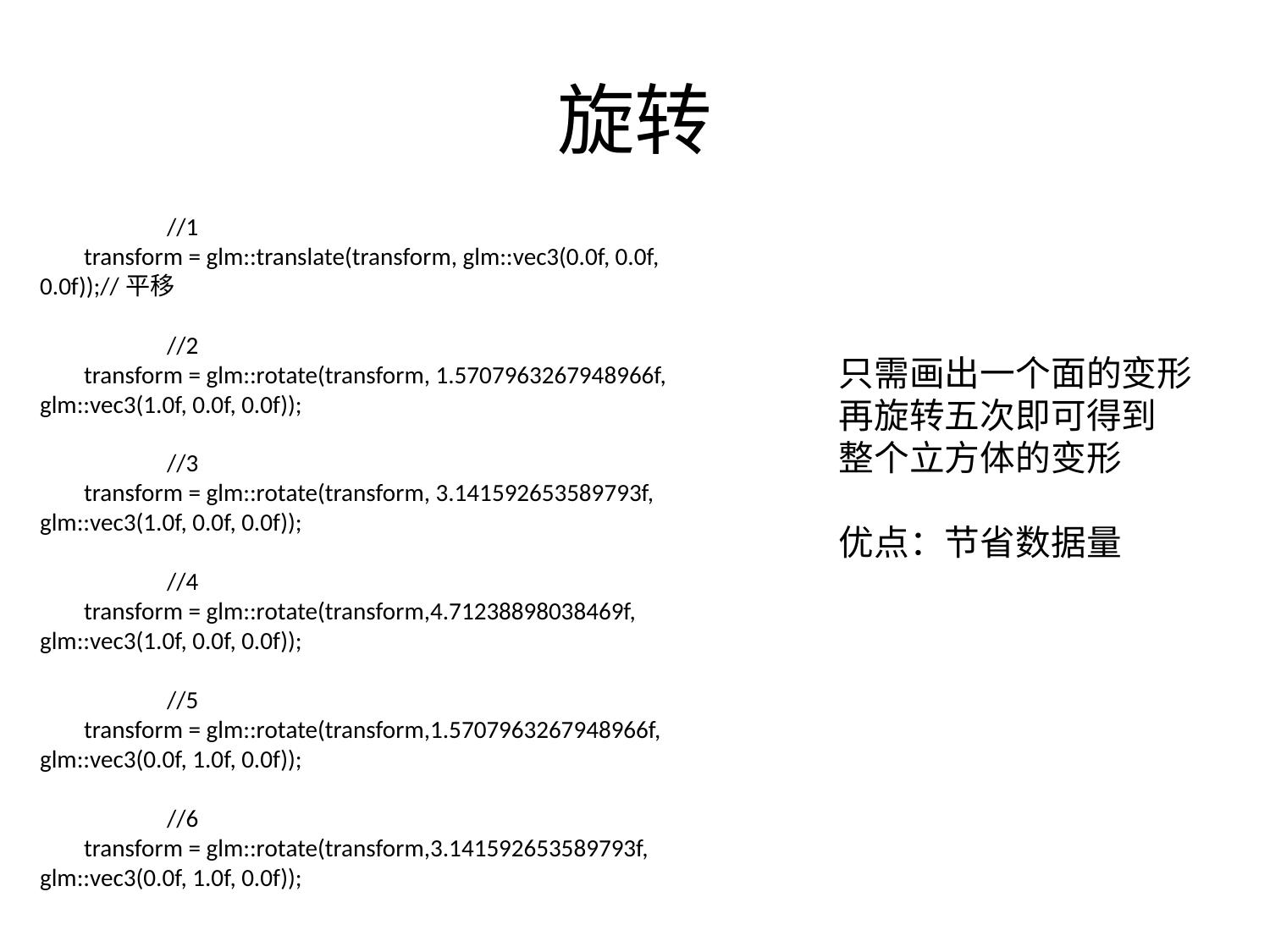

# 旋转
	//1
        transform = glm::translate(transform, glm::vec3(0.0f, 0.0f, 0.0f));//平移

	//2
        transform = glm::rotate(transform, 1.5707963267948966f, glm::vec3(1.0f, 0.0f, 0.0f));

	//3
        transform = glm::rotate(transform, 3.141592653589793f, glm::vec3(1.0f, 0.0f, 0.0f));

        	//4
        transform = glm::rotate(transform,4.71238898038469f, glm::vec3(1.0f, 0.0f, 0.0f));

	//5
        transform = glm::rotate(transform,1.5707963267948966f, glm::vec3(0.0f, 1.0f, 0.0f));

	//6
        transform = glm::rotate(transform,3.141592653589793f, glm::vec3(0.0f, 1.0f, 0.0f));

只需画出一个面的变形
再旋转五次即可得到
整个立方体的变形

优点：节省数据量